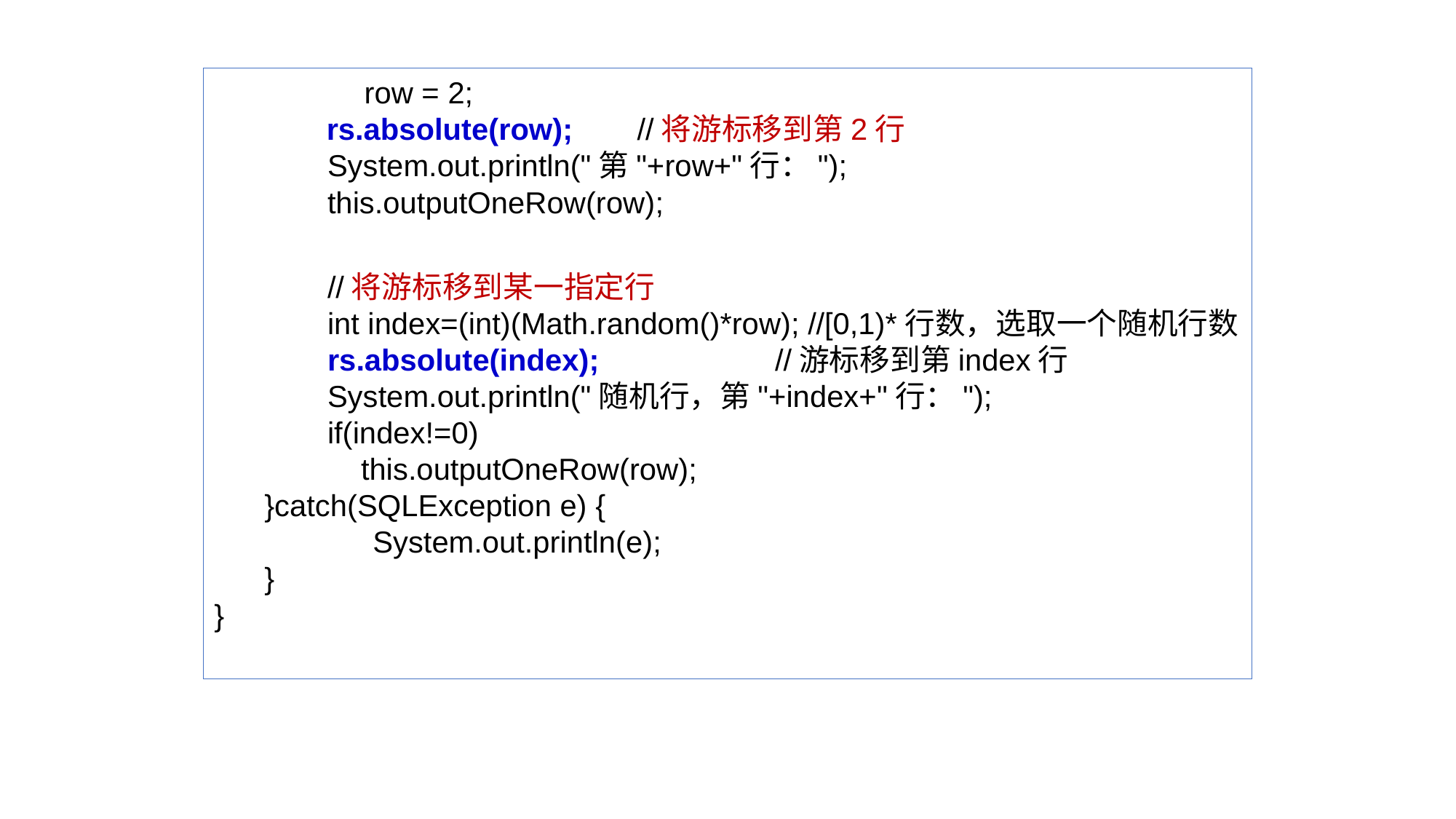

row = 2;
	  rs.absolute(row); 	//将游标移到第2行
       System.out.println("第"+row+"行：");
       this.outputOneRow(row);

       //将游标移到某一指定行
       int index=(int)(Math.random()*row); //[0,1)*行数，选取一个随机行数
       rs.absolute(index);                     //游标移到第index行
       System.out.println("随机行，第"+index+"行：");
       if(index!=0)
           this.outputOneRow(row);
      }catch(SQLException e) {
        	 System.out.println(e);
      }
}
41